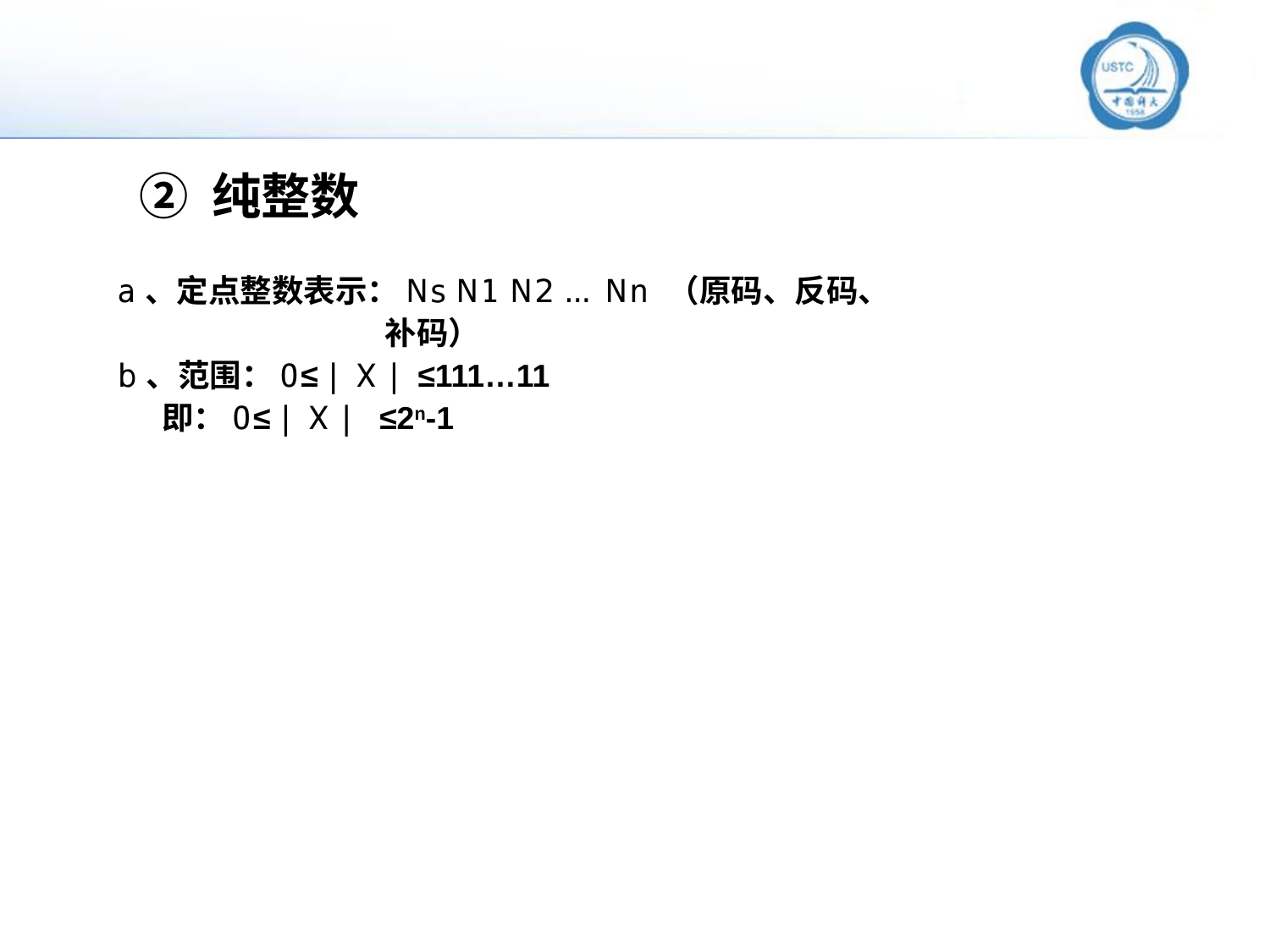

② 纯整数
a、定点整数表示：Ns N1 N2 … Nn （原码、反码、
                                    补码）
b、范围：0≤ | X | ≤111…11
     即：0≤ | X |  ≤2n-1